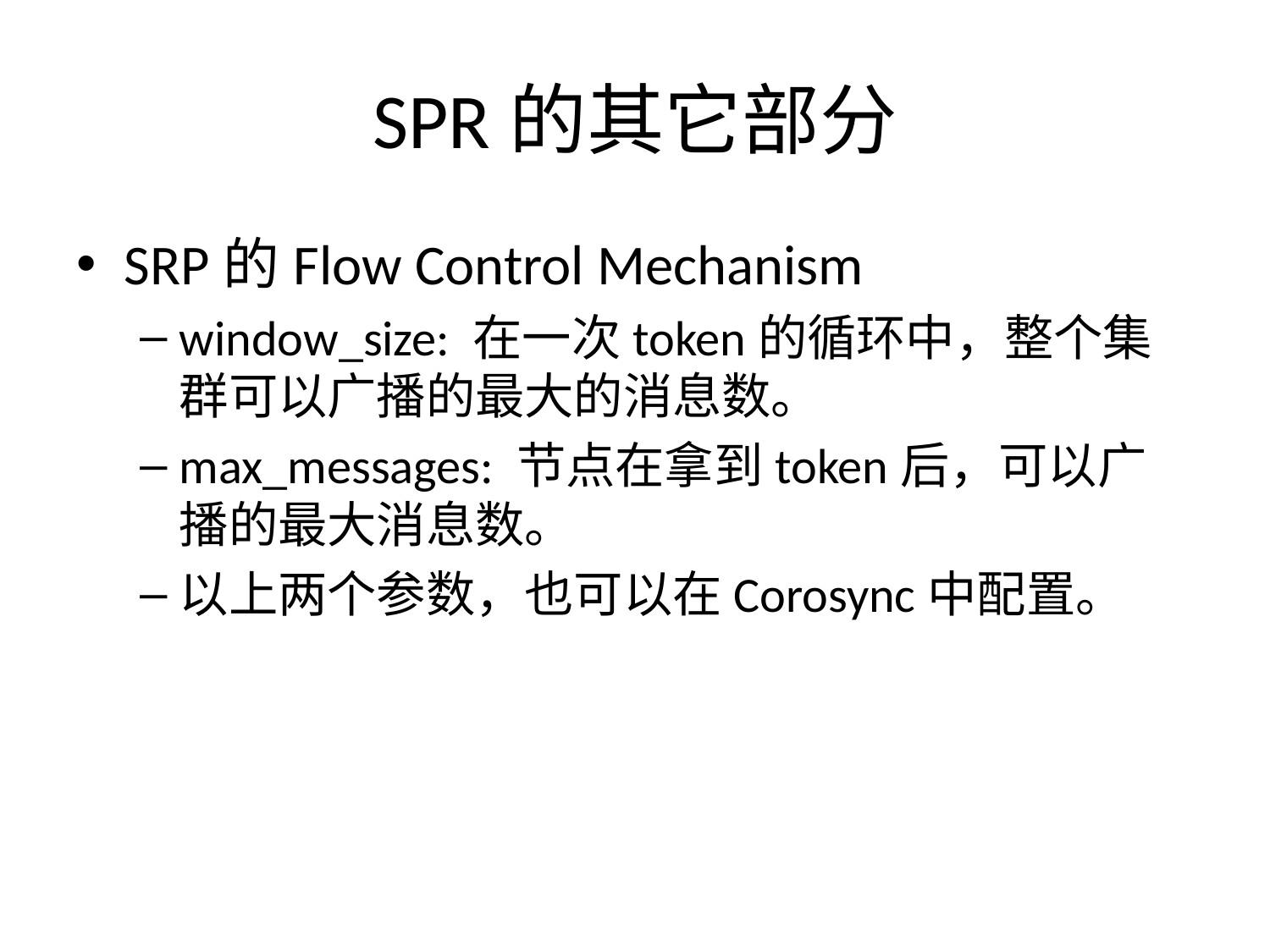

# SPR的其它部分
SRP的Flow Control Mechanism
window_size: 在一次token的循环中，整个集群可以广播的最大的消息数。
max_messages: 节点在拿到token后，可以广播的最大消息数。
以上两个参数，也可以在Corosync中配置。